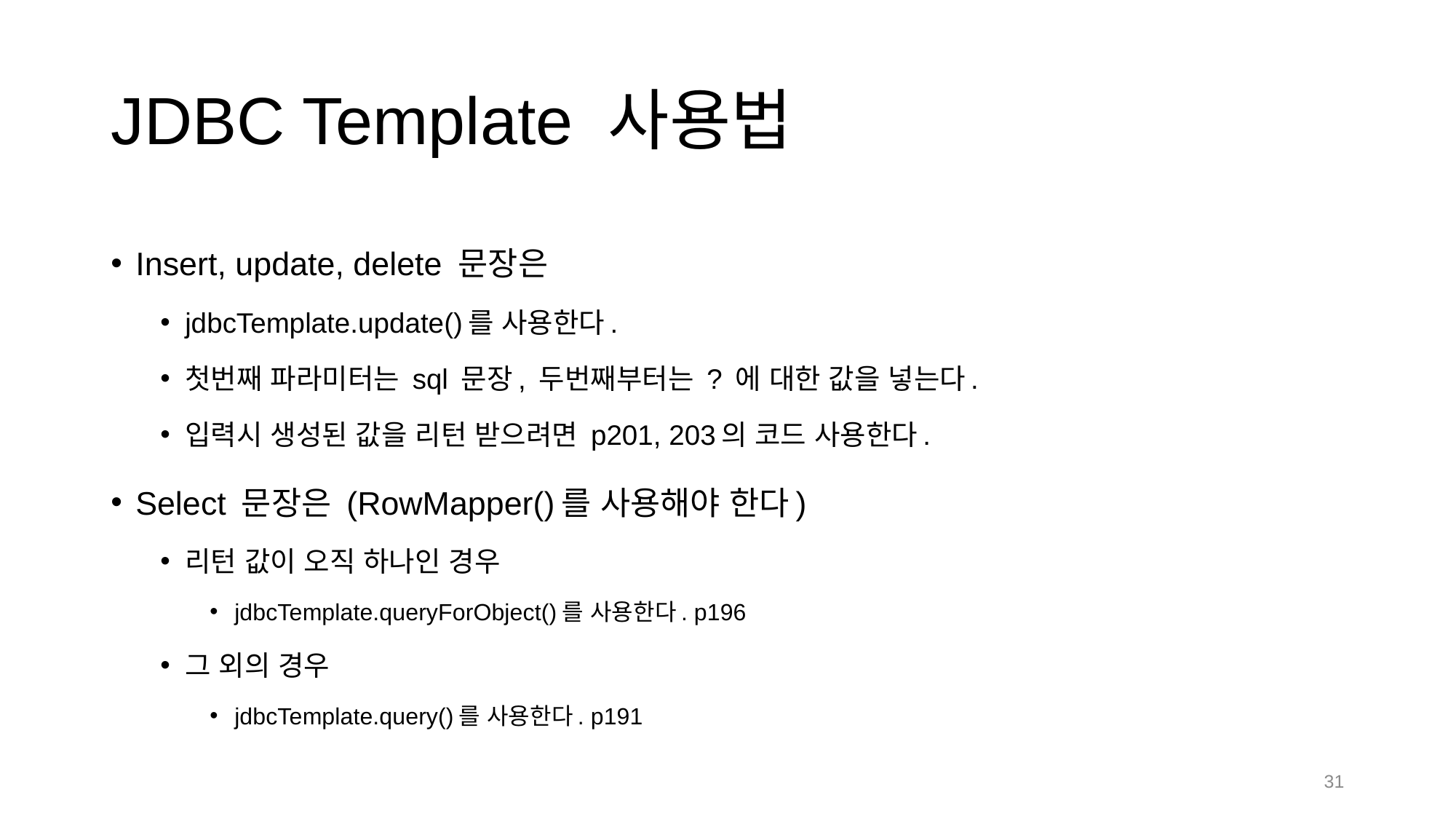

# JDBC Template 사용법
Insert, update, delete 문장은
jdbcTemplate.update()를 사용한다.
첫번째 파라미터는 sql 문장, 두번째부터는 ? 에 대한 값을 넣는다.
입력시 생성된 값을 리턴 받으려면 p201, 203의 코드 사용한다.
Select 문장은 (RowMapper()를 사용해야 한다)
리턴 값이 오직 하나인 경우
jdbcTemplate.queryForObject()를 사용한다. p196
그 외의 경우
jdbcTemplate.query()를 사용한다. p191

31